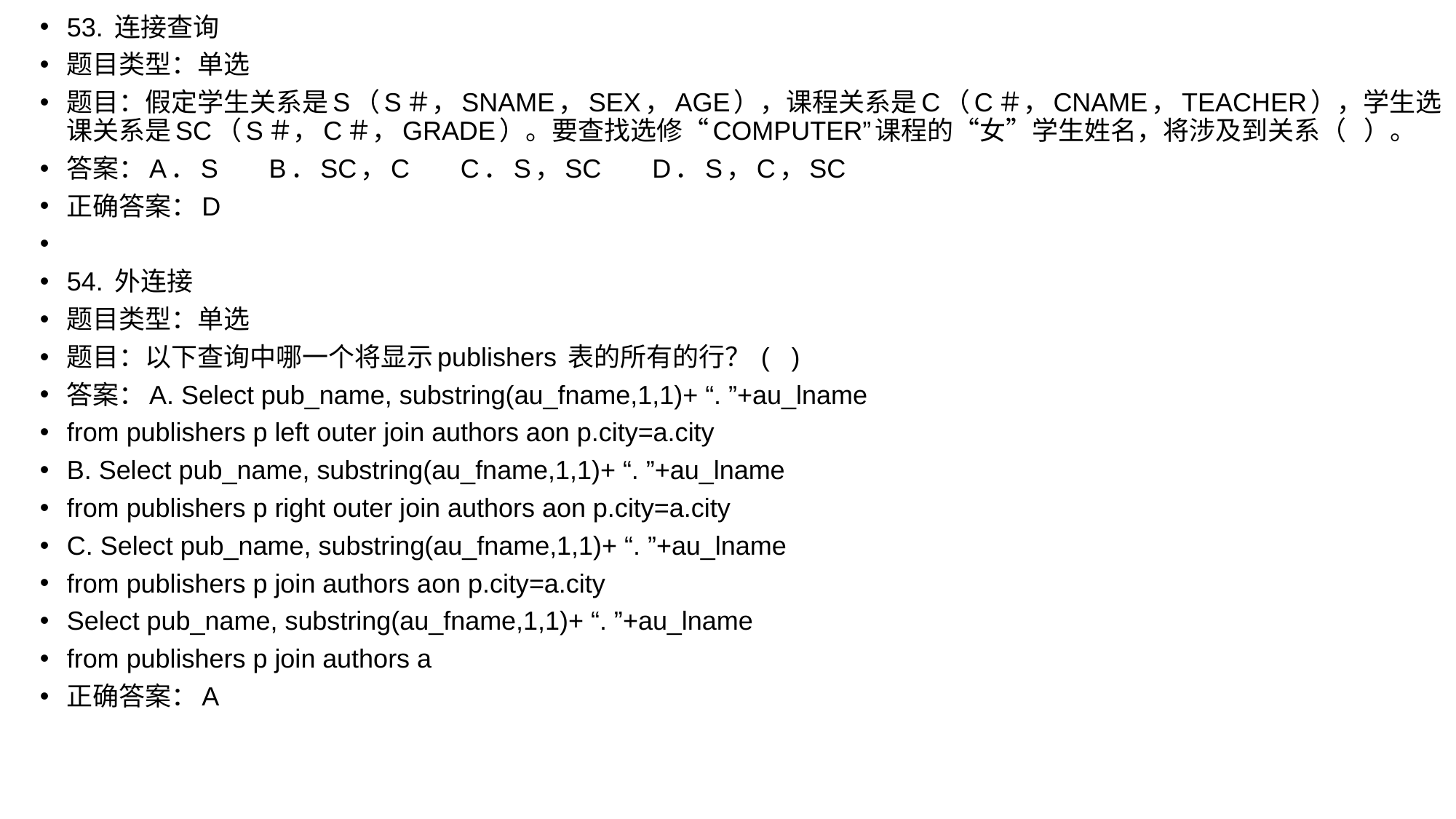

53. 连接查询
题目类型：单选
题目：假定学生关系是S（S＃，SNAME，SEX，AGE），课程关系是C（C＃，CNAME，TEACHER），学生选课关系是SC（S＃，C＃，GRADE）。要查找选修“COMPUTER”课程的“女”学生姓名，将涉及到关系（   ）。
答案：A．S       B．SC，C       C．S，SC       D．S，C，SC
正确答案：D

54. 外连接
题目类型：单选
题目：以下查询中哪一个将显示publishers 表的所有的行？ (   )
答案：A. Select pub_name, substring(au_fname,1,1)+ “. ”+au_lname
from publishers p left outer join authors aon p.city=a.city
B. Select pub_name, substring(au_fname,1,1)+ “. ”+au_lname
from publishers p right outer join authors aon p.city=a.city
C. Select pub_name, substring(au_fname,1,1)+ “. ”+au_lname
from publishers p join authors aon p.city=a.city
Select pub_name, substring(au_fname,1,1)+ “. ”+au_lname
from publishers p join authors a
正确答案：A

#